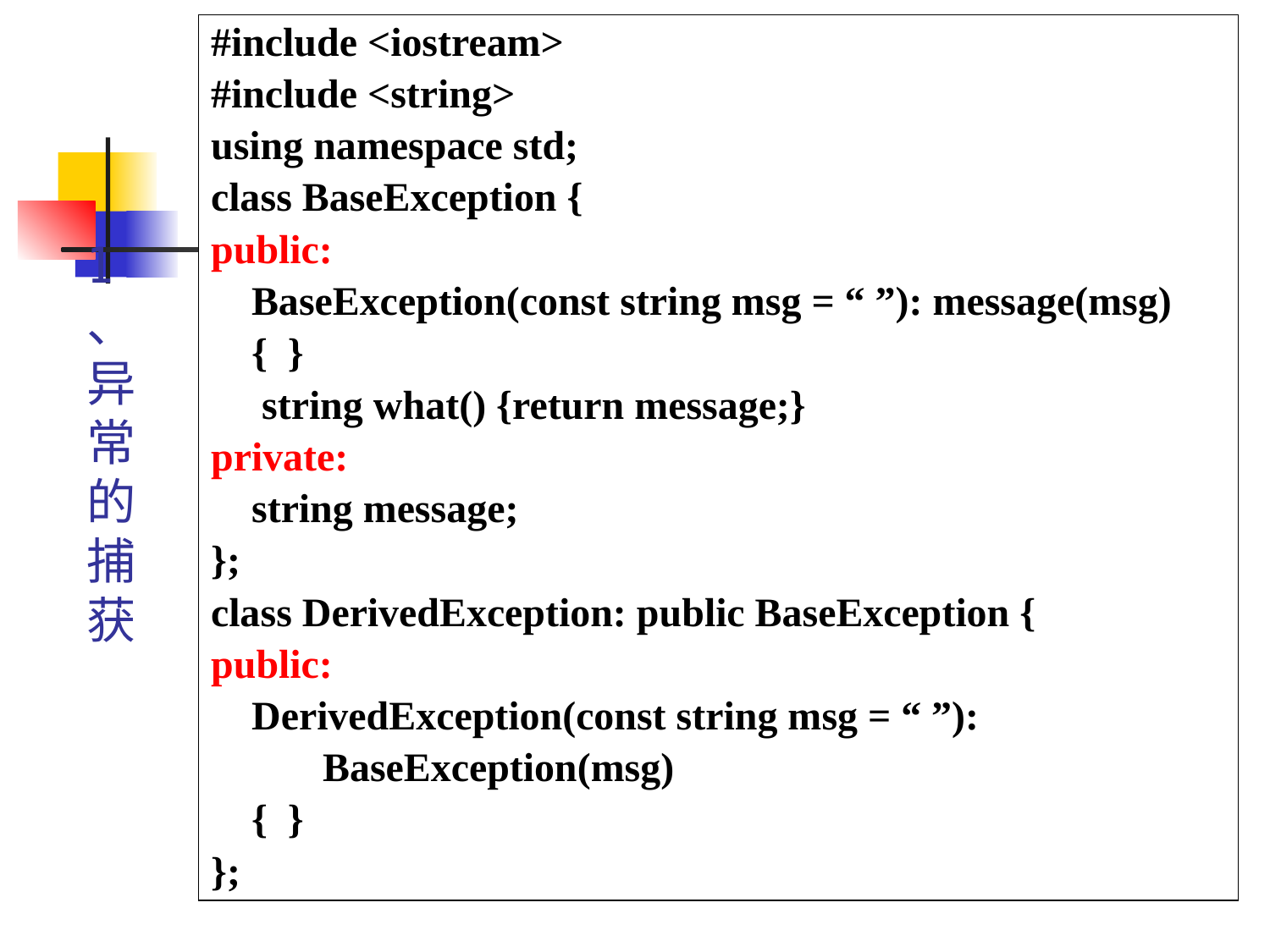

#include <iostream>
#include <string>
using namespace std;
class BaseException {
public:
    BaseException(const string msg = “ ”): message(msg)
    {  }
     string what() {return message;}
private:
    string message;
};
class DerivedException: public BaseException {
public:
    DerivedException(const string msg = “ ”):
           BaseException(msg)
    {  }
};

# 1、异常的捕获